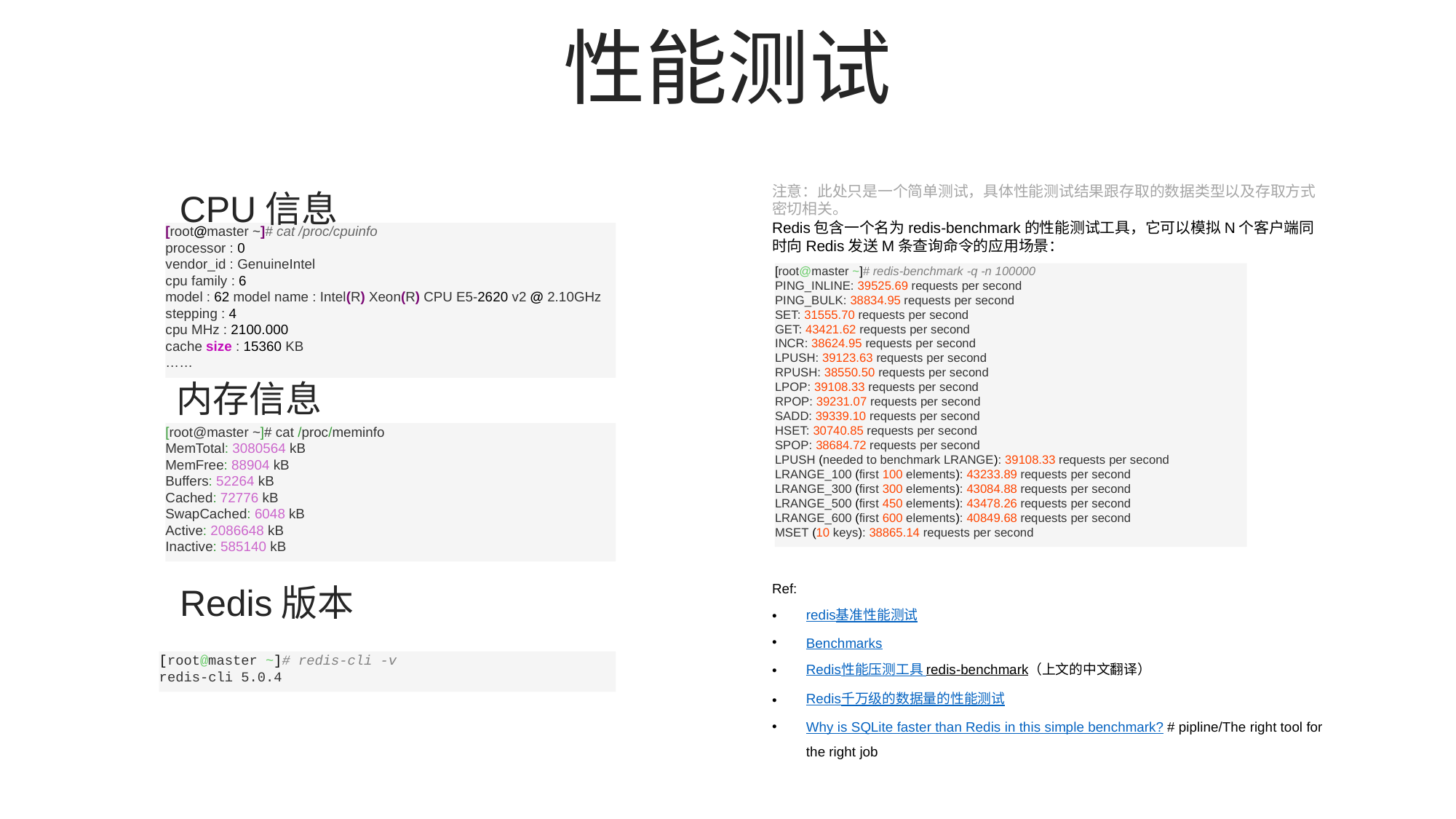

# 性能测试

注意：此处只是一个简单测试，具体性能测试结果跟存取的数据类型以及存取方式密切相关。
Redis包含一个名为redis-benchmark的性能测试工具，它可以模拟N个客户端同时向Redis发送M条查询命令的应用场景：
CPU信息
[root@master ~]# cat /proc/cpuinfo
processor : 0
vendor_id : GenuineIntel
cpu family : 6
model : 62 model name : Intel(R) Xeon(R) CPU E5-2620 v2 @ 2.10GHz
stepping : 4
cpu MHz : 2100.000
cache size : 15360 KB
……
[root@master ~]# redis-benchmark -q -n 100000
PING_INLINE: 39525.69 requests per second
PING_BULK: 38834.95 requests per second
SET: 31555.70 requests per second
GET: 43421.62 requests per second
INCR: 38624.95 requests per second
LPUSH: 39123.63 requests per second
RPUSH: 38550.50 requests per second
LPOP: 39108.33 requests per second
RPOP: 39231.07 requests per second
SADD: 39339.10 requests per second
HSET: 30740.85 requests per second
SPOP: 38684.72 requests per second
LPUSH (needed to benchmark LRANGE): 39108.33 requests per second
LRANGE_100 (first 100 elements): 43233.89 requests per second
LRANGE_300 (first 300 elements): 43084.88 requests per second
LRANGE_500 (first 450 elements): 43478.26 requests per second
LRANGE_600 (first 600 elements): 40849.68 requests per second
MSET (10 keys): 38865.14 requests per second
内存信息
[root@master ~]# cat /proc/meminfo
MemTotal: 3080564 kB
MemFree: 88904 kB
Buffers: 52264 kB
Cached: 72776 kB
SwapCached: 6048 kB
Active: 2086648 kB
Inactive: 585140 kB
Ref:
redis基准性能测试
Benchmarks
Redis性能压测工具 redis-benchmark（上文的中文翻译）
Redis千万级的数据量的性能测试
Why is SQLite faster than Redis in this simple benchmark? # pipline/The right tool for the right job

Redis版本
[root@master ~]# redis-cli -v
redis-cli 5.0.4